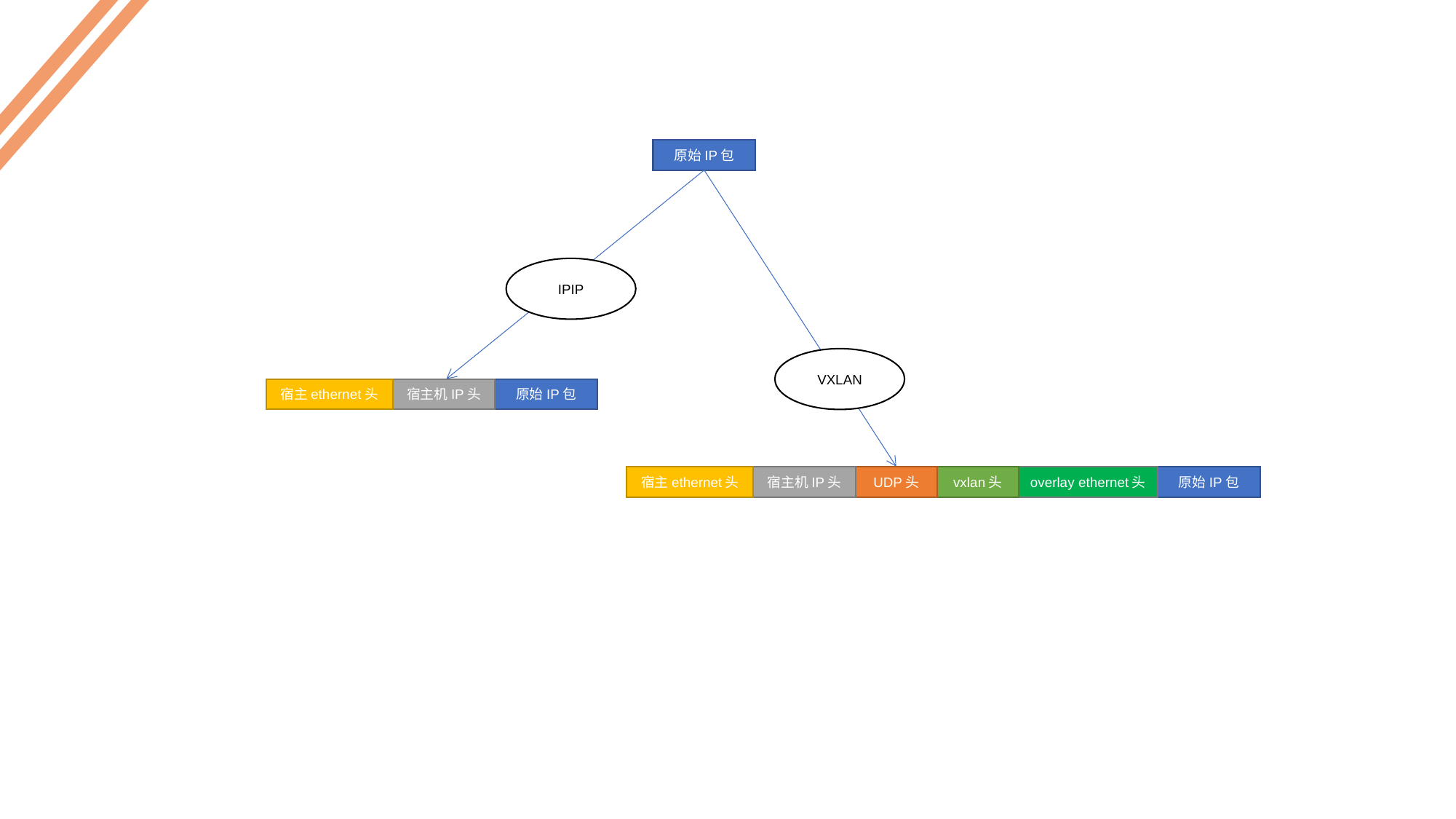

原始IP包
IPIP
VXLAN
宿主ethernet头
宿主机IP头
原始IP包
宿主ethernet头
宿主机IP头
UDP头
vxlan头
overlay ethernet头
原始IP包